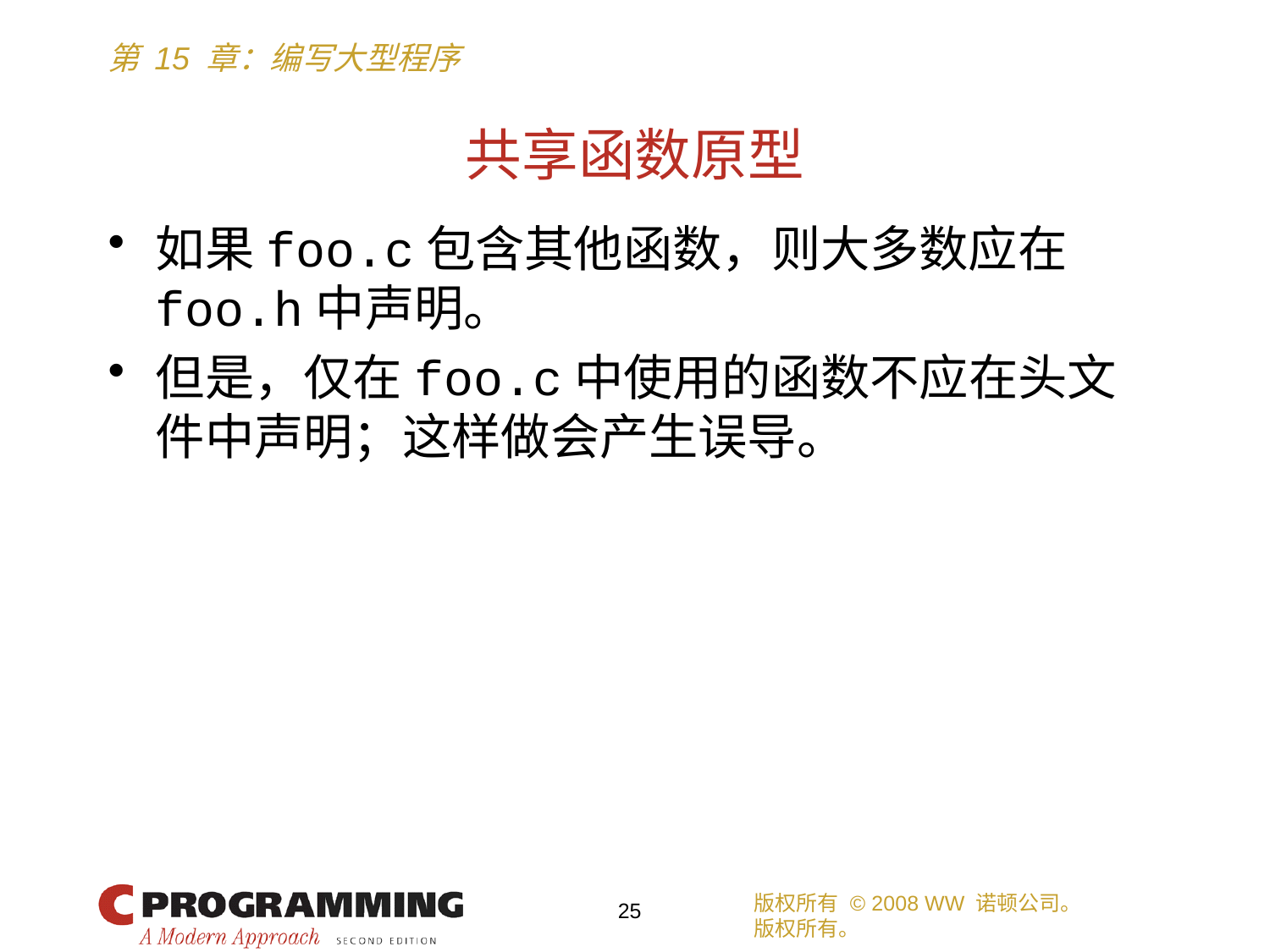

# 共享函数原型
如果foo.c包含其他函数，则大多数应在foo.h中声明。
但是，仅在foo.c中使用的函数不应在头文件中声明；这样做会产生误导。
版权所有 © 2008 WW 诺顿公司。
版权所有。
25